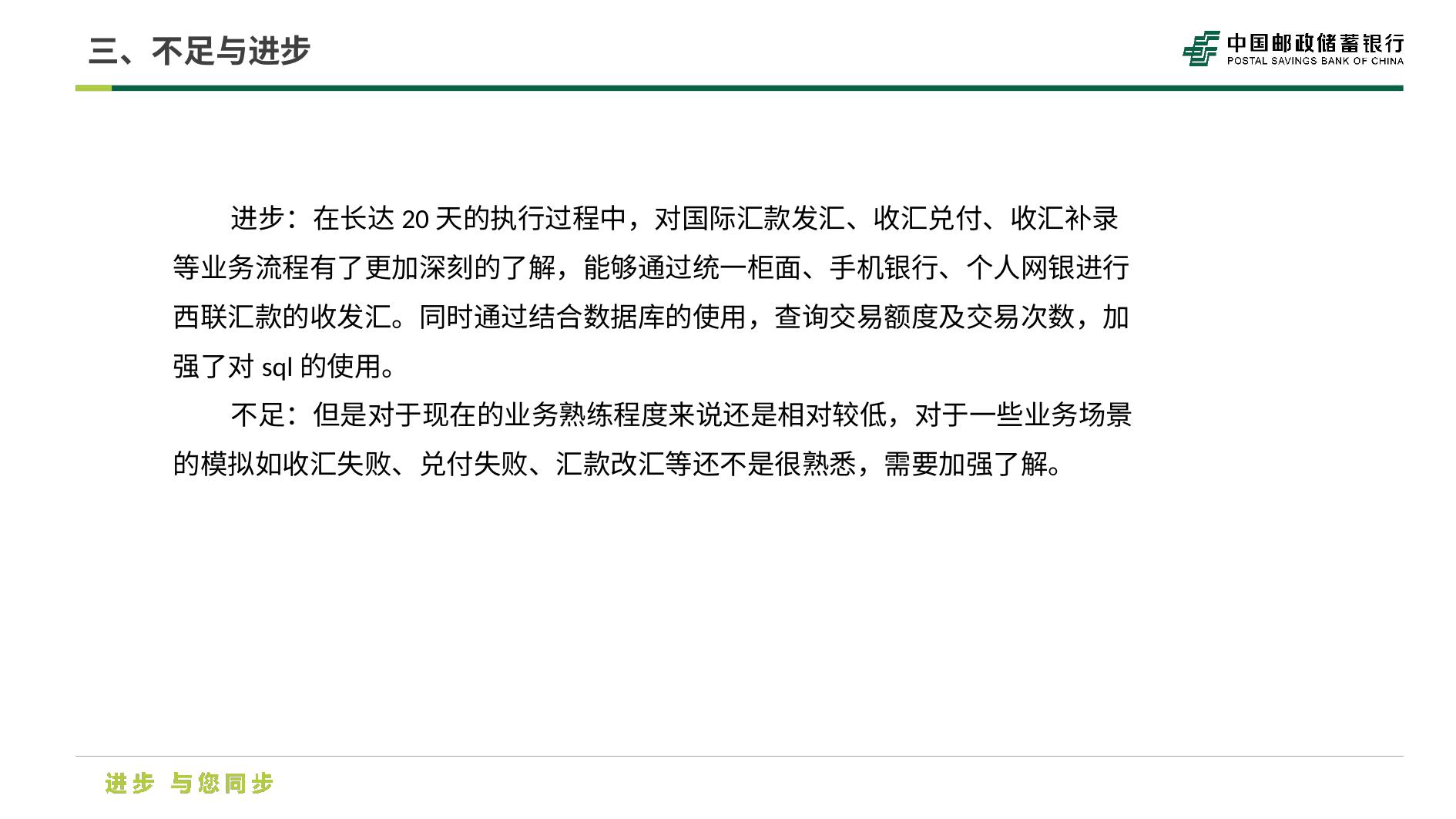

三、不足与进步

进步：在长达20天的执行过程中，对国际汇款发汇、收汇兑付、收汇补录等业务流程有了更加深刻的了解，能够通过统一柜面、手机银行、个人网银进行西联汇款的收发汇。同时通过结合数据库的使用，查询交易额度及交易次数，加强了对sql的使用。
不足：但是对于现在的业务熟练程度来说还是相对较低，对于一些业务场景的模拟如收汇失败、兑付失败、汇款改汇等还不是很熟悉，需要加强了解。